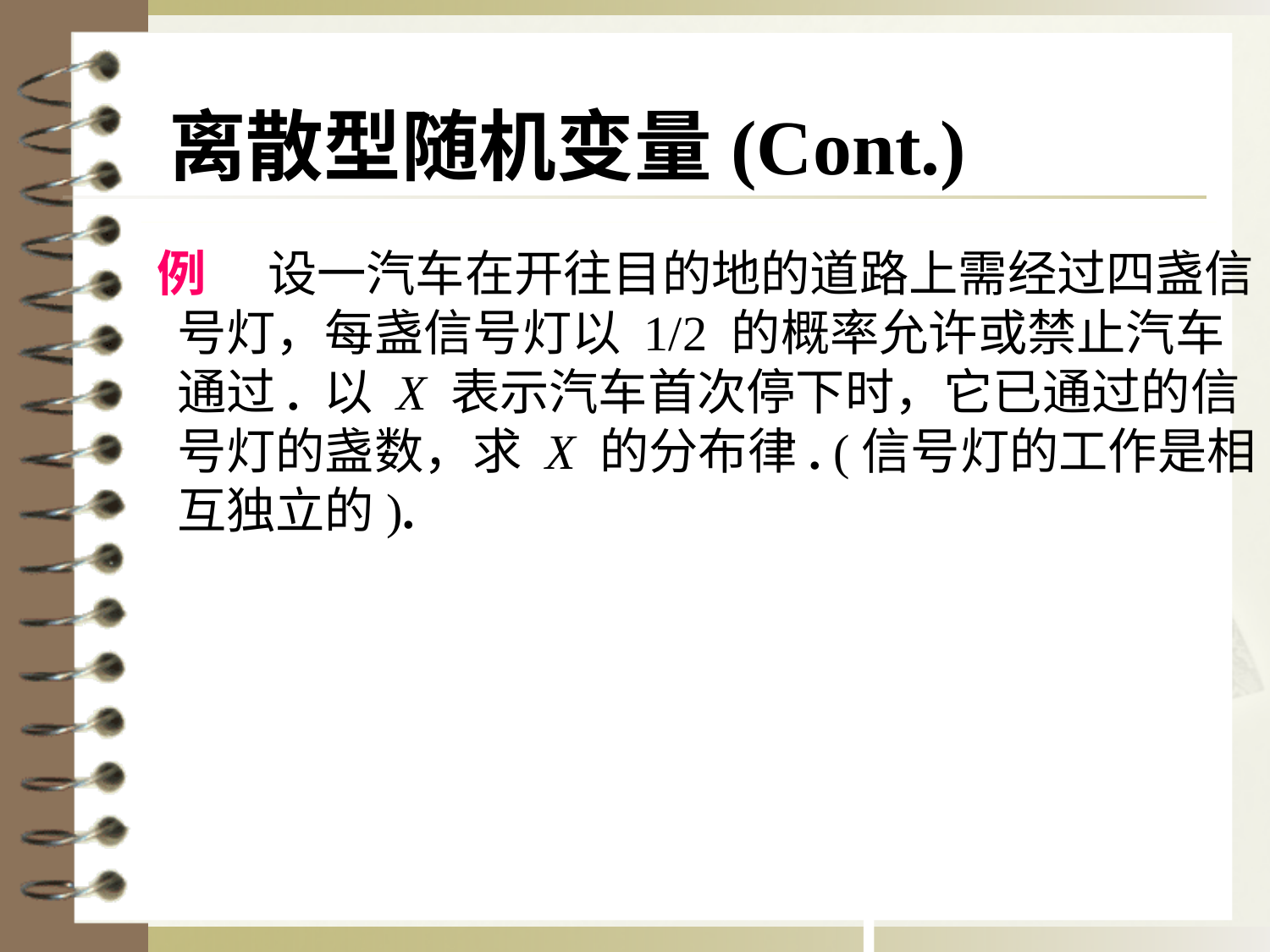

离散型随机变量(Cont.)
例
       设一汽车在开往目的地的道路上需经过四盏信号灯，每盏信号灯以 1/2 的概率允许或禁止汽车通过. 以 X 表示汽车首次停下时，它已通过的信号灯的盏数，求 X 的分布律. (信号灯的工作是相互独立的).